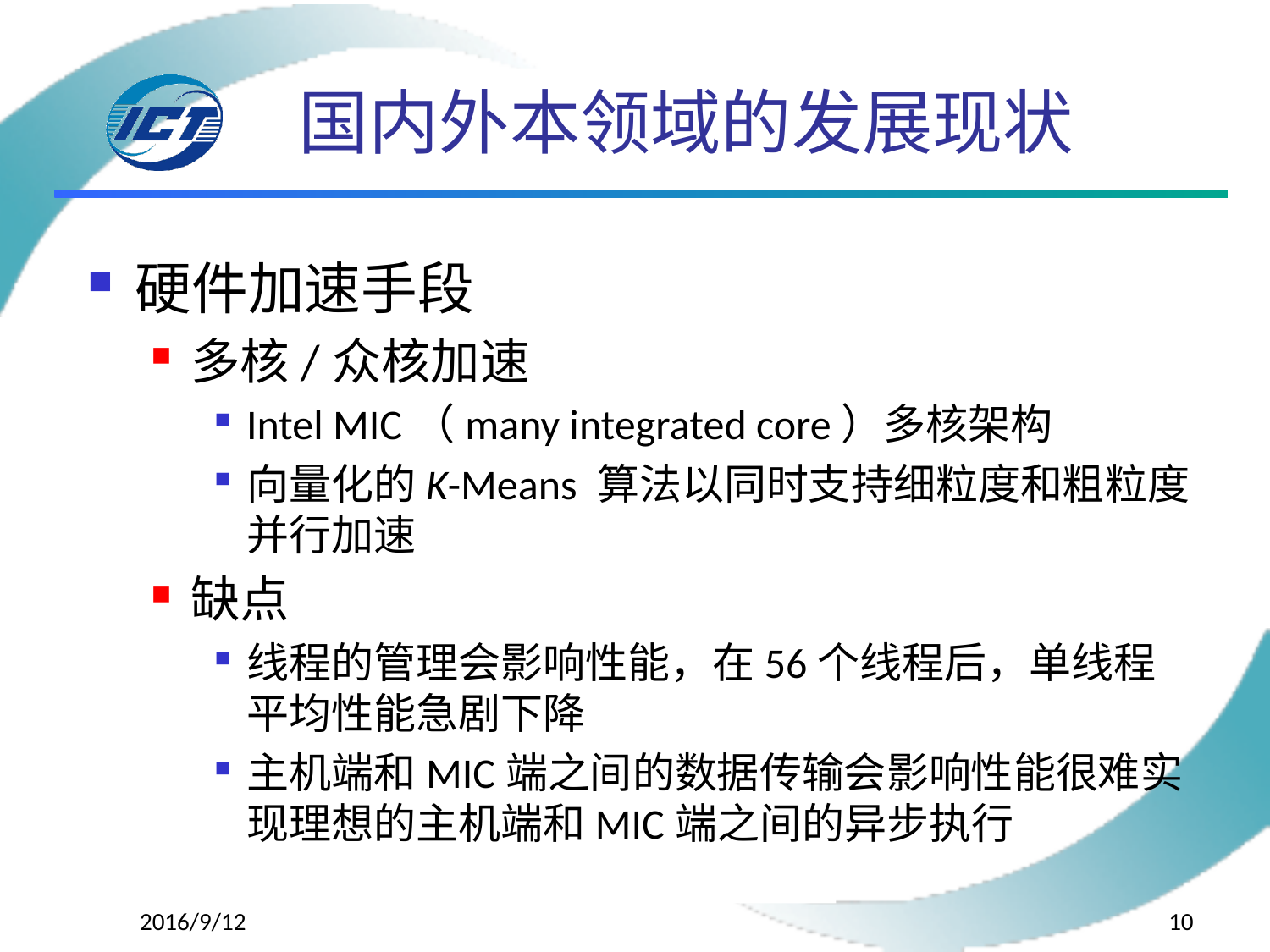

# 国内外本领域的发展现状
硬件加速手段
多核/众核加速
Intel MIC（many integrated core）多核架构
向量化的K-Means 算法以同时支持细粒度和粗粒度并行加速
缺点
线程的管理会影响性能，在56个线程后，单线程平均性能急剧下降
主机端和MIC端之间的数据传输会影响性能很难实现理想的主机端和MIC端之间的异步执行

2016/9/12
10